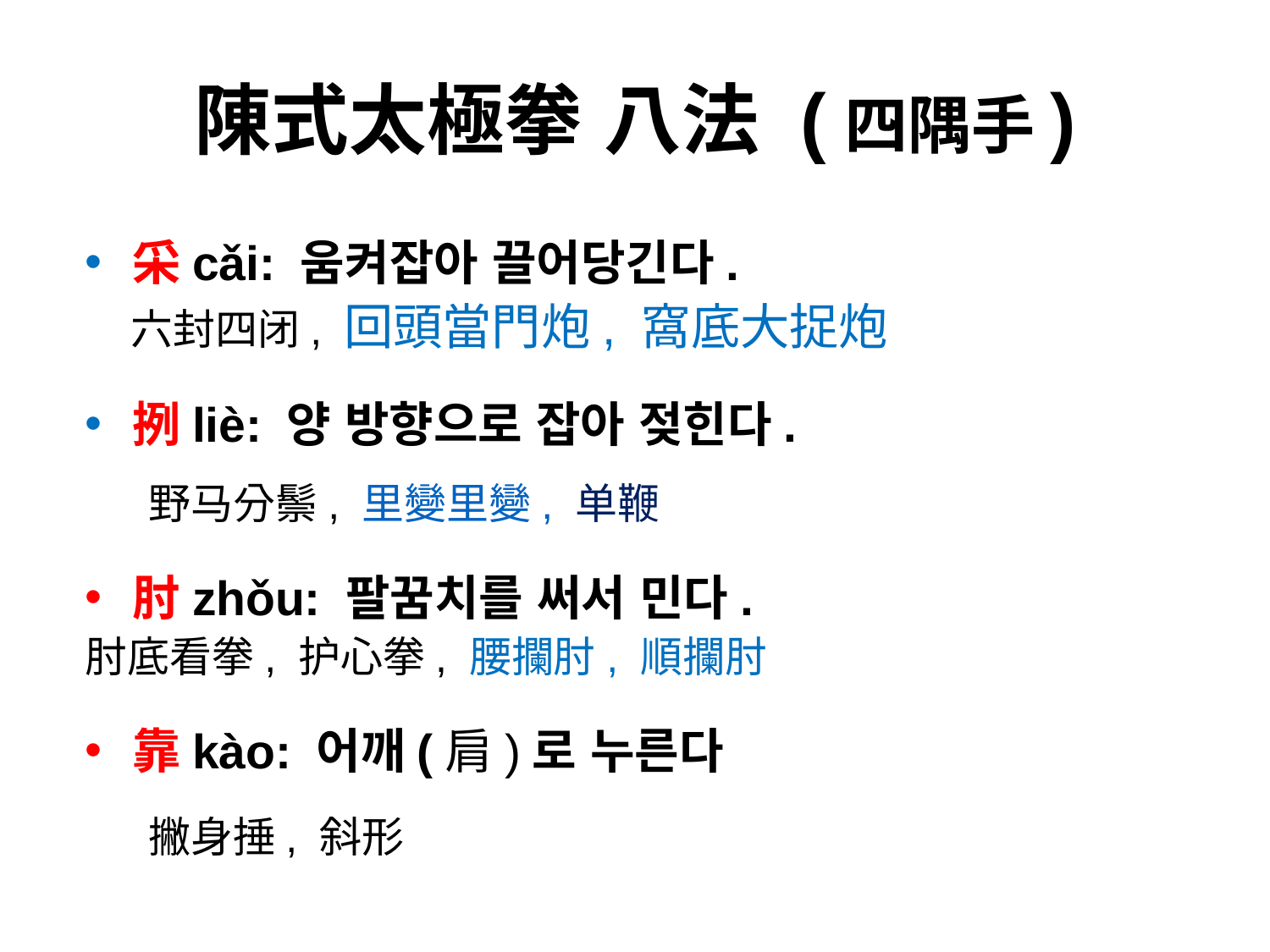

# 陳式太極拳 八法 (四隅手)
采cǎi: 움켜잡아 끌어당긴다.
   六封四闭, 回頭當門炮, 窩底大捉炮
挒liè: 양 방향으로 잡아 젖힌다.
野马分鬃, 里變里變, 单鞭
肘zhǒu: 팔꿈치를 써서 민다.
肘底看拳, 护心拳, 腰攔肘, 順攔肘
靠kào: 어깨(肩)로 누른다
撇身捶, 斜形